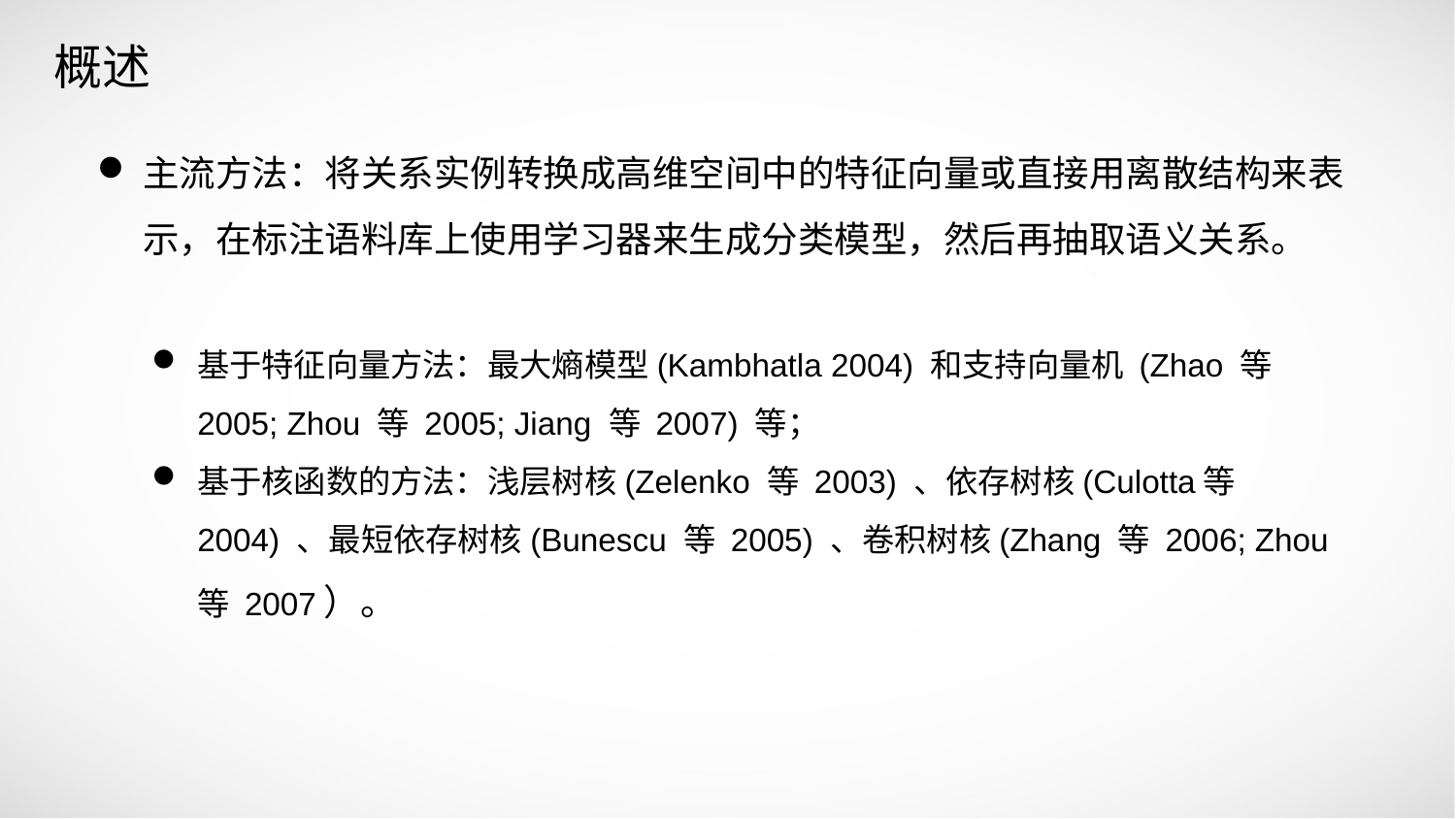

概述
主流方法：将关系实例转换成高维空间中的特征向量或直接用离散结构来表示，在标注语料库上使用学习器来生成分类模型，然后再抽取语义关系。

基于特征向量方法：最大熵模型(Kambhatla 2004) 和支持向量机 (Zhao 等2005; Zhou 等 2005; Jiang 等 2007) 等；
基于核函数的方法：浅层树核(Zelenko 等 2003) 、依存树核(Culotta等 2004) 、最短依存树核(Bunescu 等 2005) 、卷积树核(Zhang 等 2006; Zhou 等 2007）。